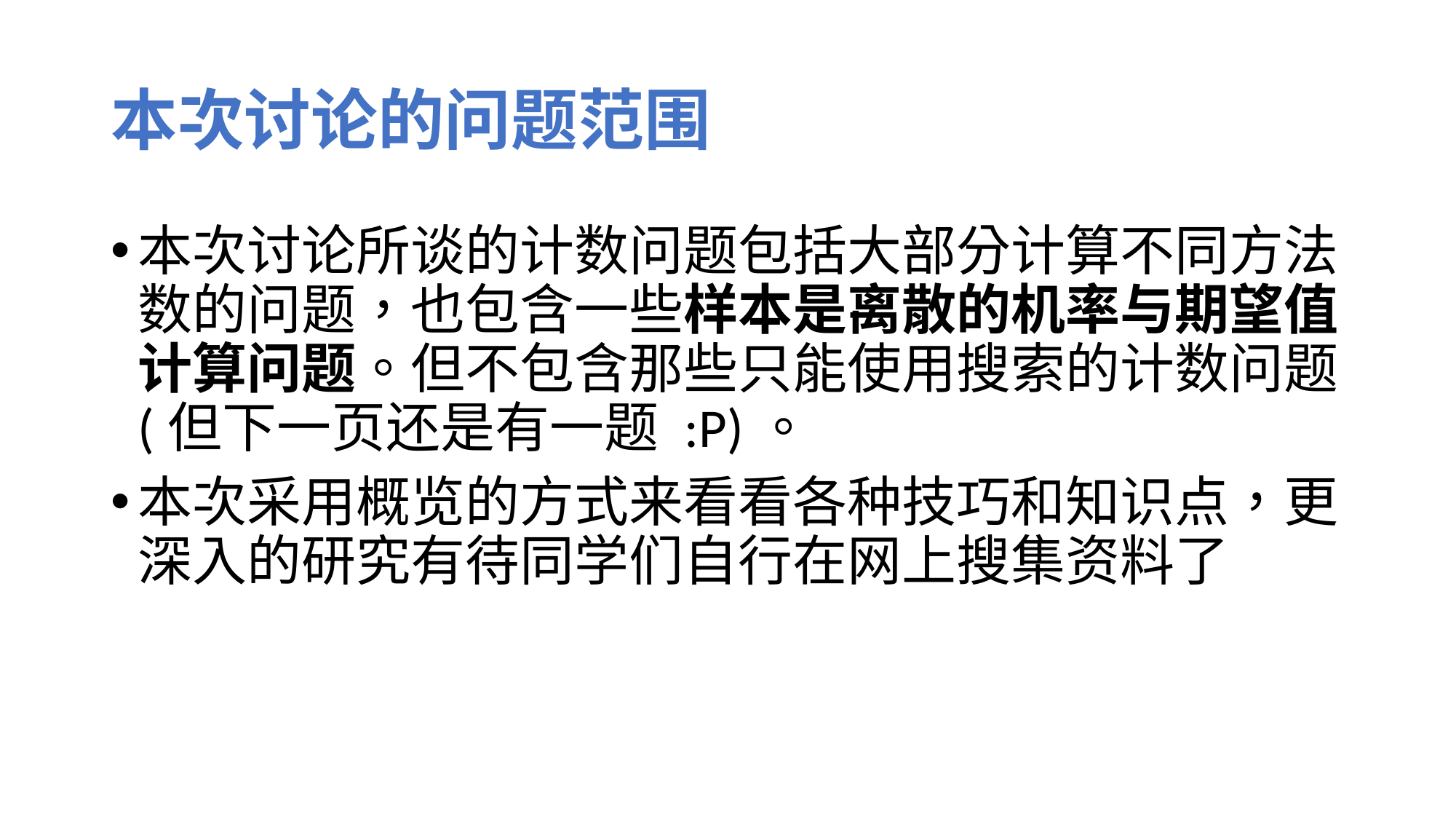

# 本次讨论的问题范围
本次讨论所谈的计数问题包括大部分计算不同方法数的问题，也包含一些样本是离散的机率与期望值计算问题。但不包含那些只能使用搜索的计数问题(但下一页还是有一题 :P)。
本次采用概览的方式来看看各种技巧和知识点，更深入的研究有待同学们自行在网上搜集资料了